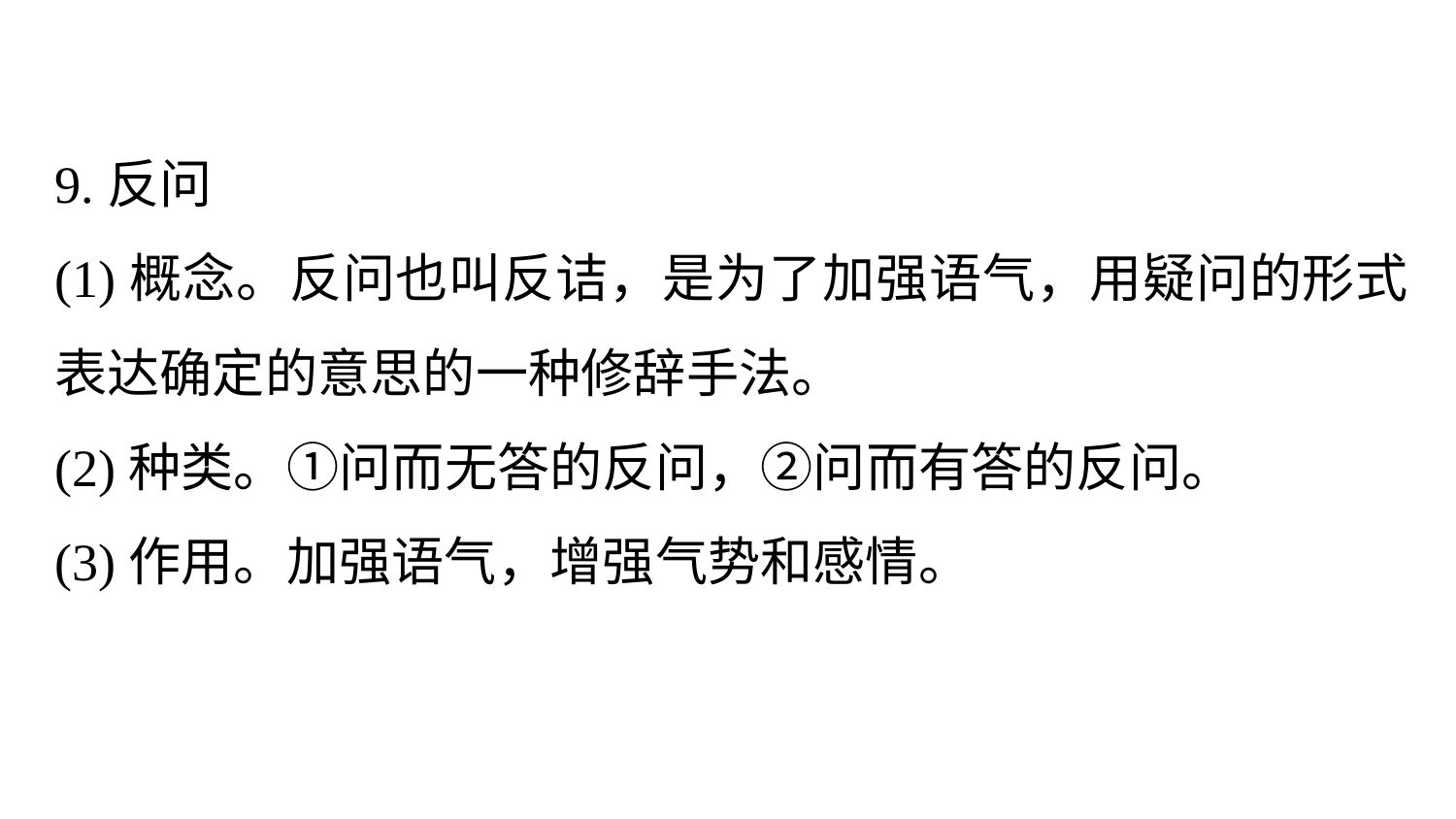

9.反问
(1)概念。反问也叫反诘，是为了加强语气，用疑问的形式表达确定的意思的一种修辞手法。
(2)种类。①问而无答的反问，②问而有答的反问。
(3)作用。加强语气，增强气势和感情。